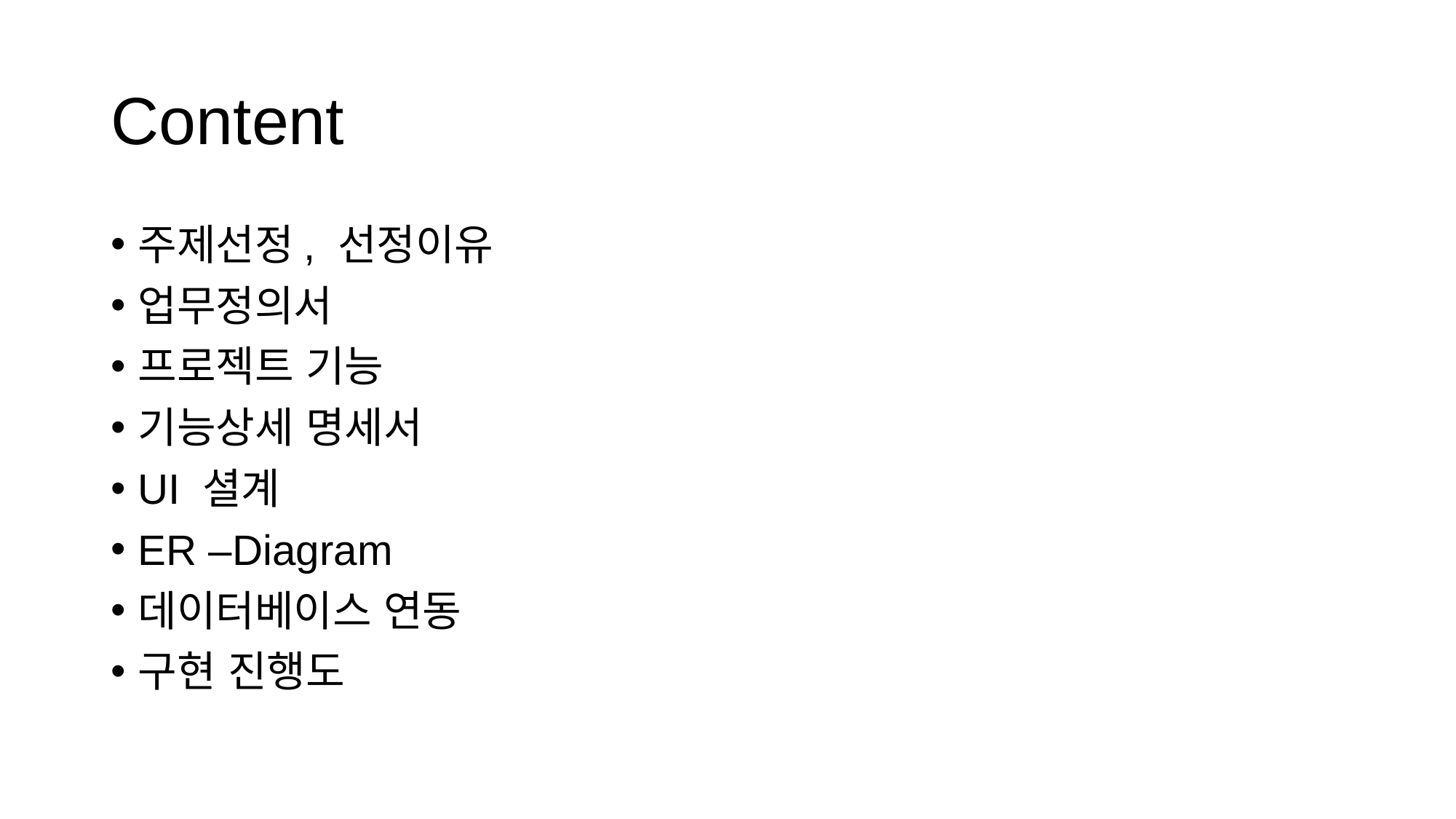

# Content
주제선정, 선정이유
업무정의서
프로젝트 기능
기능상세 명세서
UI 셜계
ER –Diagram
데이터베이스 연동
구현 진행도